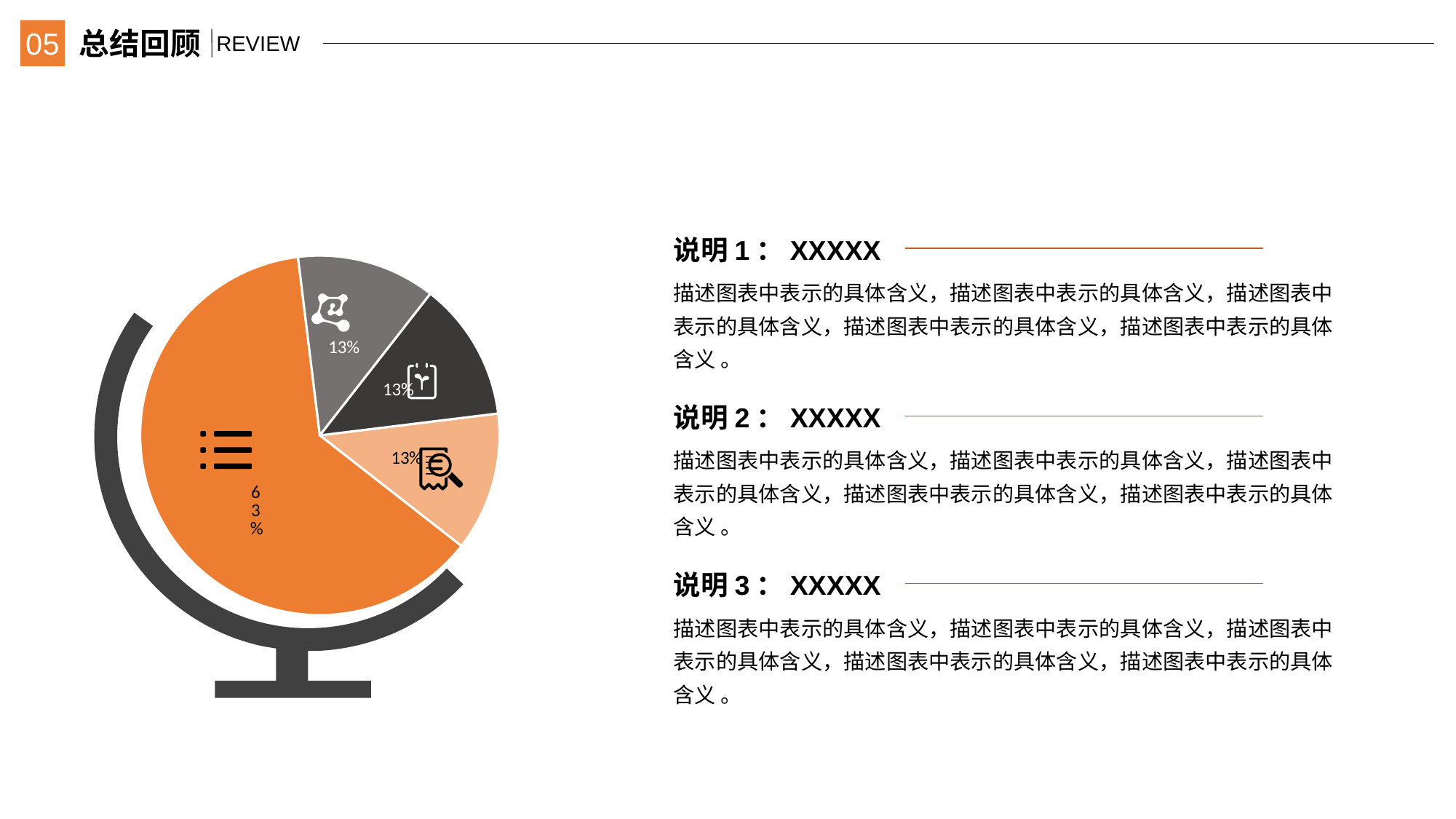

05
总结回顾

REVIEW
说明1：XXXXX
描述图表中表示的具体含义，描述图表中表示的具体含义，描述图表中表示的具体含义，描述图表中表示的具体含义，描述图表中表示的具体含义 。

### Chart

| Category | 销售额 |
|---|---|
| 第一季度 | 1.0 |
| 第二季度 | 5.0 |
| 第三季度 | 1.0 |
| 第四季度 | 1.0 |

说明2：XXXXX
描述图表中表示的具体含义，描述图表中表示的具体含义，描述图表中表示的具体含义，描述图表中表示的具体含义，描述图表中表示的具体含义 。

说明3：XXXXX
描述图表中表示的具体含义，描述图表中表示的具体含义，描述图表中表示的具体含义，描述图表中表示的具体含义，描述图表中表示的具体含义 。